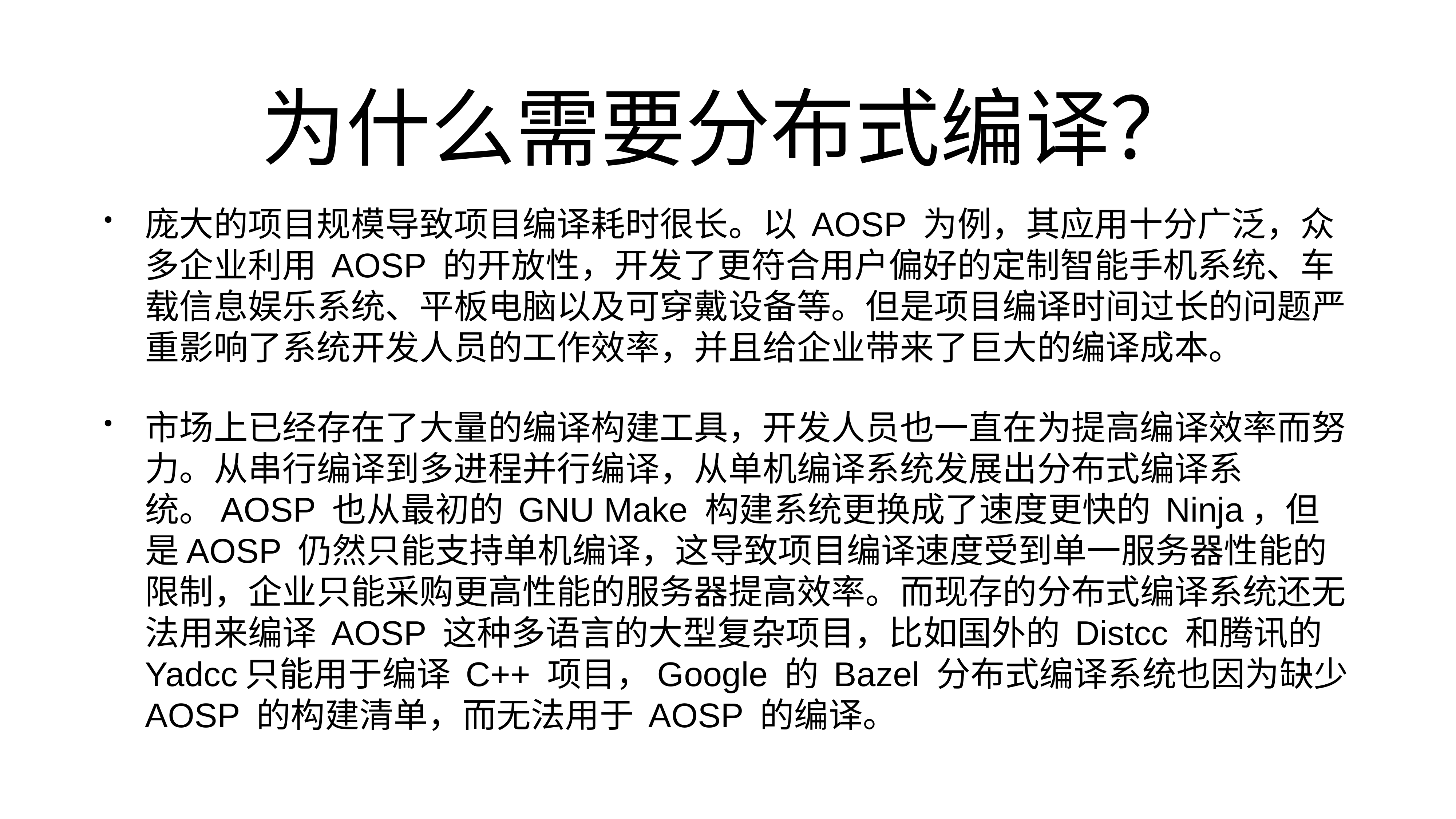

# 为什么需要分布式编译？
庞大的项目规模导致项目编译耗时很长。以 AOSP 为例，其应用十分广泛，众多企业利用 AOSP 的开放性，开发了更符合用户偏好的定制智能手机系统、车载信息娱乐系统、平板电脑以及可穿戴设备等。但是项目编译时间过长的问题严重影响了系统开发人员的工作效率，并且给企业带来了巨大的编译成本。
市场上已经存在了大量的编译构建工具，开发人员也一直在为提高编译效率而努力。从串行编译到多进程并行编译，从单机编译系统发展出分布式编译系统。AOSP 也从最初的 GNU Make 构建系统更换成了速度更快的 Ninja，但是AOSP 仍然只能支持单机编译，这导致项目编译速度受到单一服务器性能的限制，企业只能采购更高性能的服务器提高效率。而现存的分布式编译系统还无法用来编译 AOSP 这种多语言的大型复杂项目，比如国外的 Distcc 和腾讯的 Yadcc只能用于编译 C++ 项目，Google 的 Bazel 分布式编译系统也因为缺少 AOSP 的构建清单，而无法用于 AOSP 的编译。